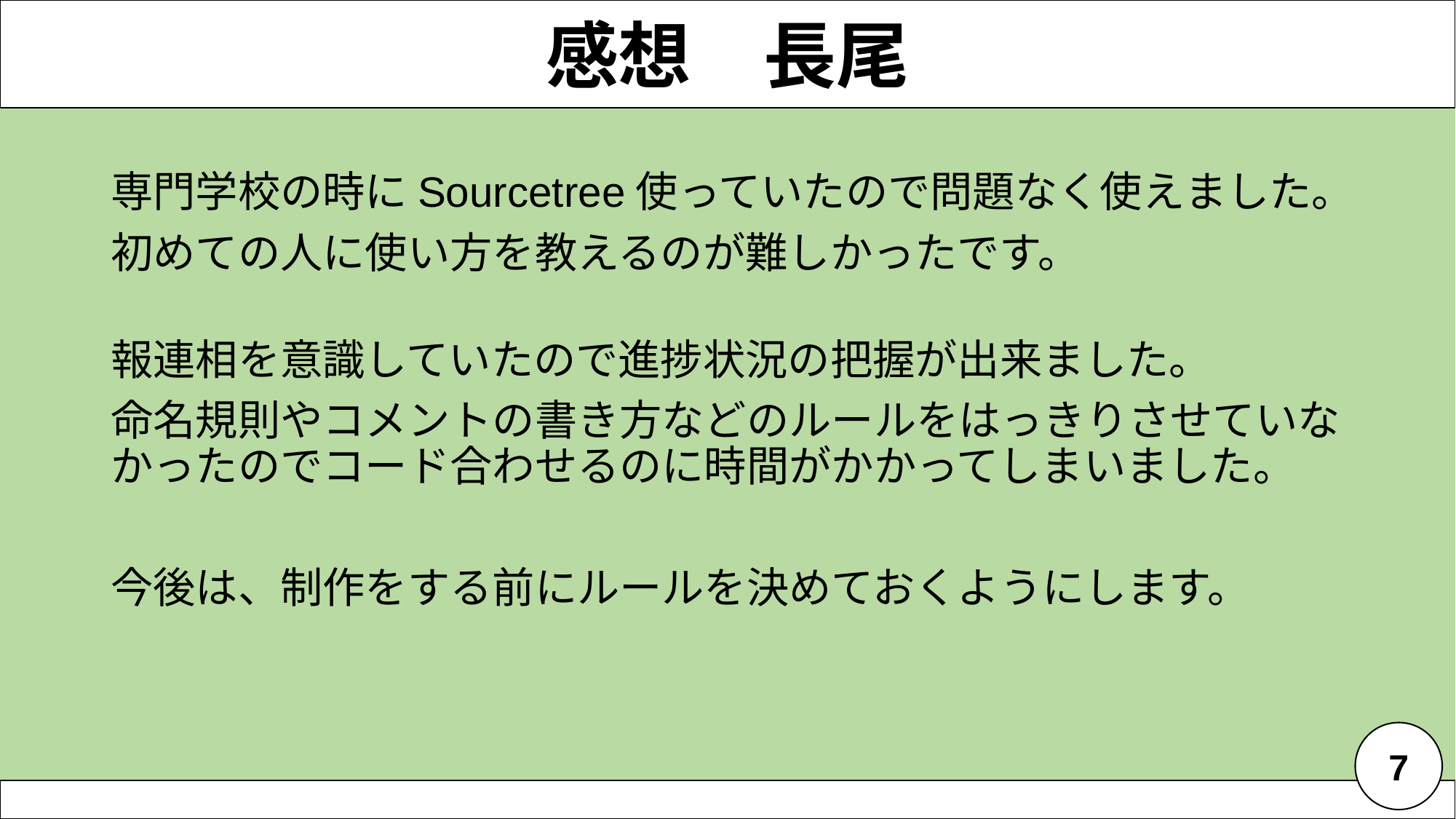

感想　長尾
専門学校の時にSourcetree使っていたので問題なく使えました。
初めての人に使い方を教えるのが難しかったです。
報連相を意識していたので進捗状況の把握が出来ました。
命名規則やコメントの書き方などのルールをはっきりさせていなかったのでコード合わせるのに時間がかかってしまいました。

今後は、制作をする前にルールを決めておくようにします。
7